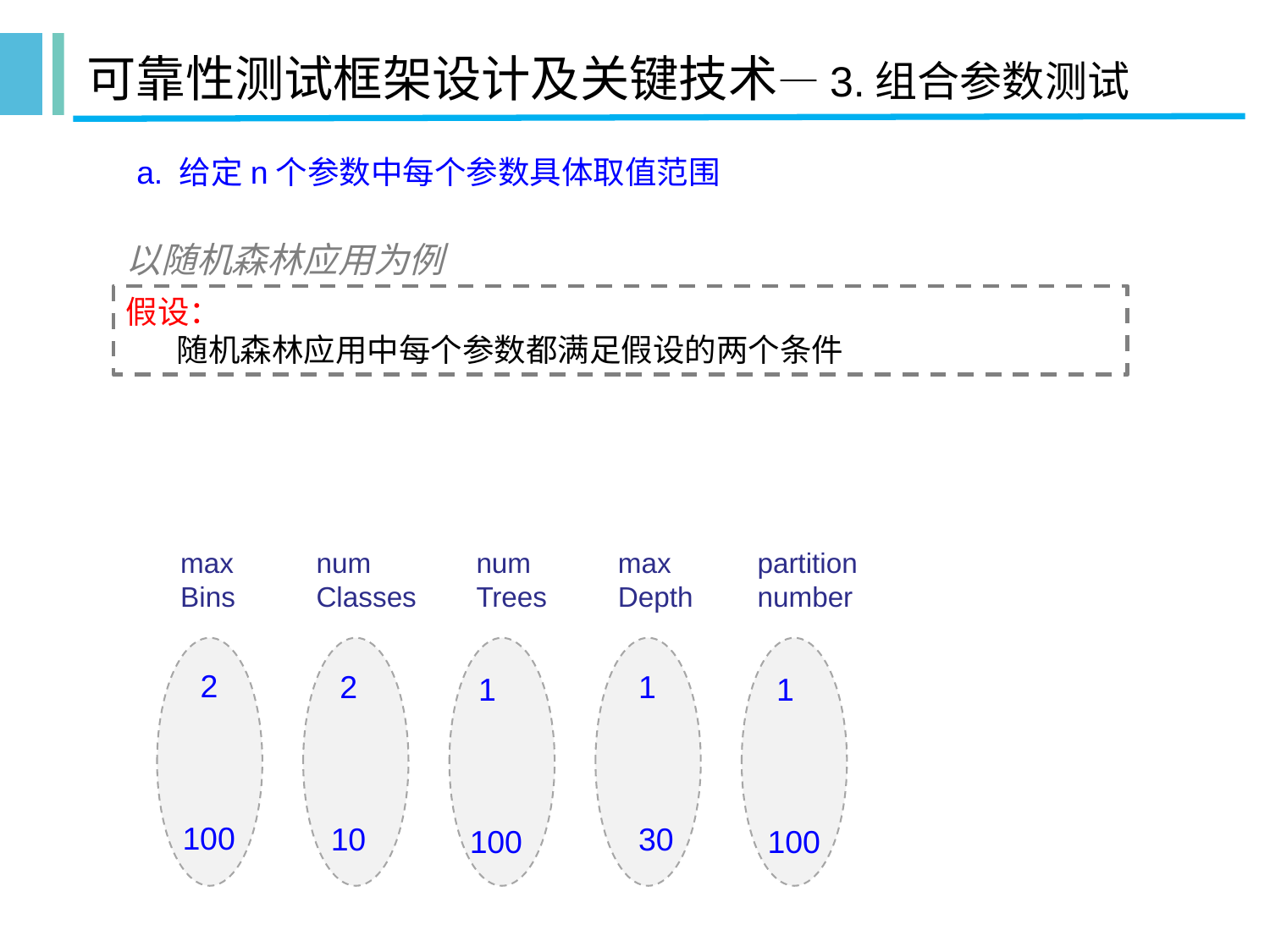

可靠性测试框架设计及关键技术—3.组合参数测试
a. 给定n个参数中每个参数具体取值范围
以随机森林应用为例
假设：
      随机森林应用中每个参数都满足假设的两个条件
max
Bins
num
Classes
num
Trees
max
Depth
partition number

  2

100
 2

10
1

30
 1

100
 1

100